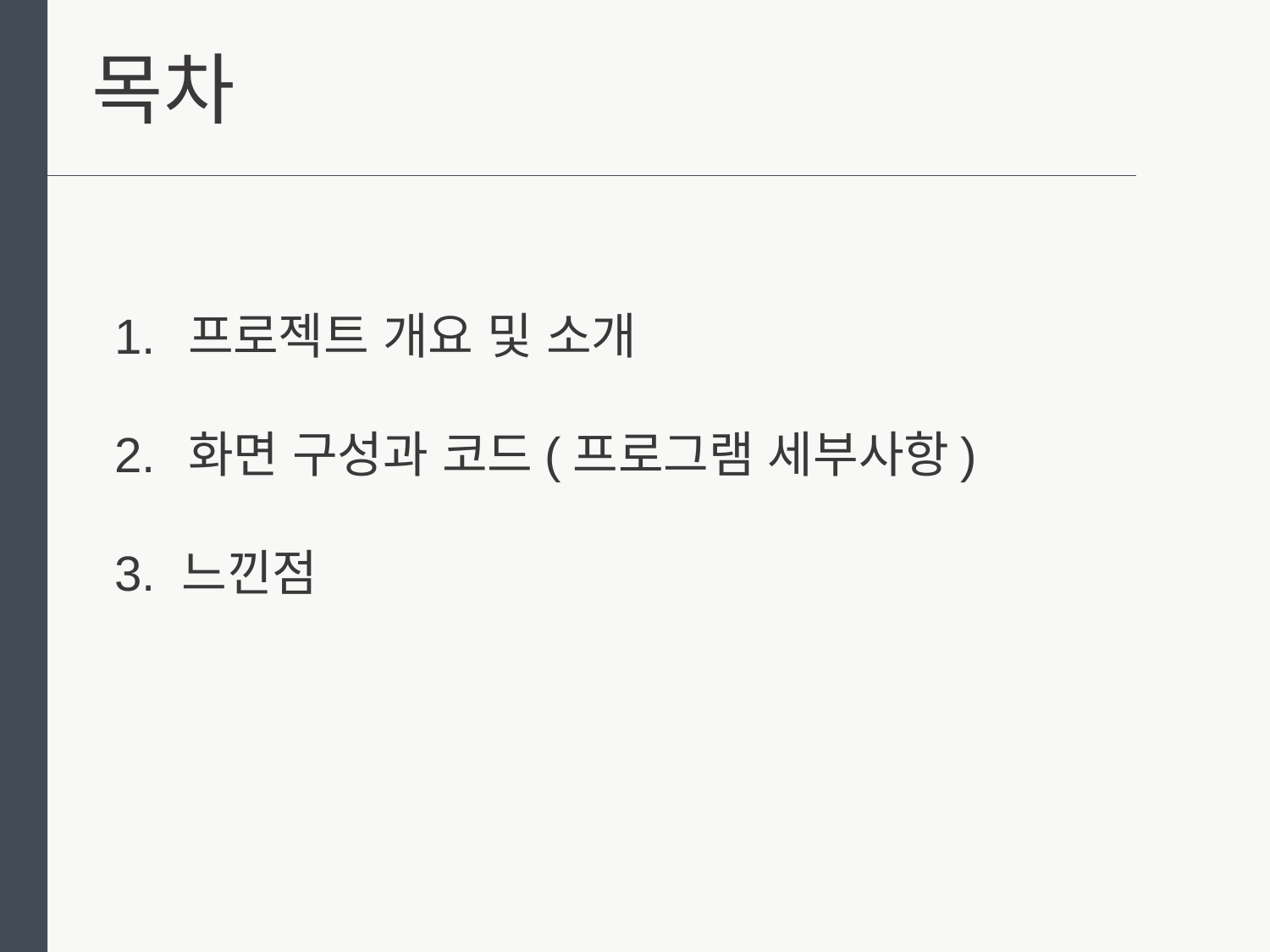

목차
 프로젝트 개요 및 소개

 화면 구성과 코드(프로그램 세부사항)

3. 느낀점